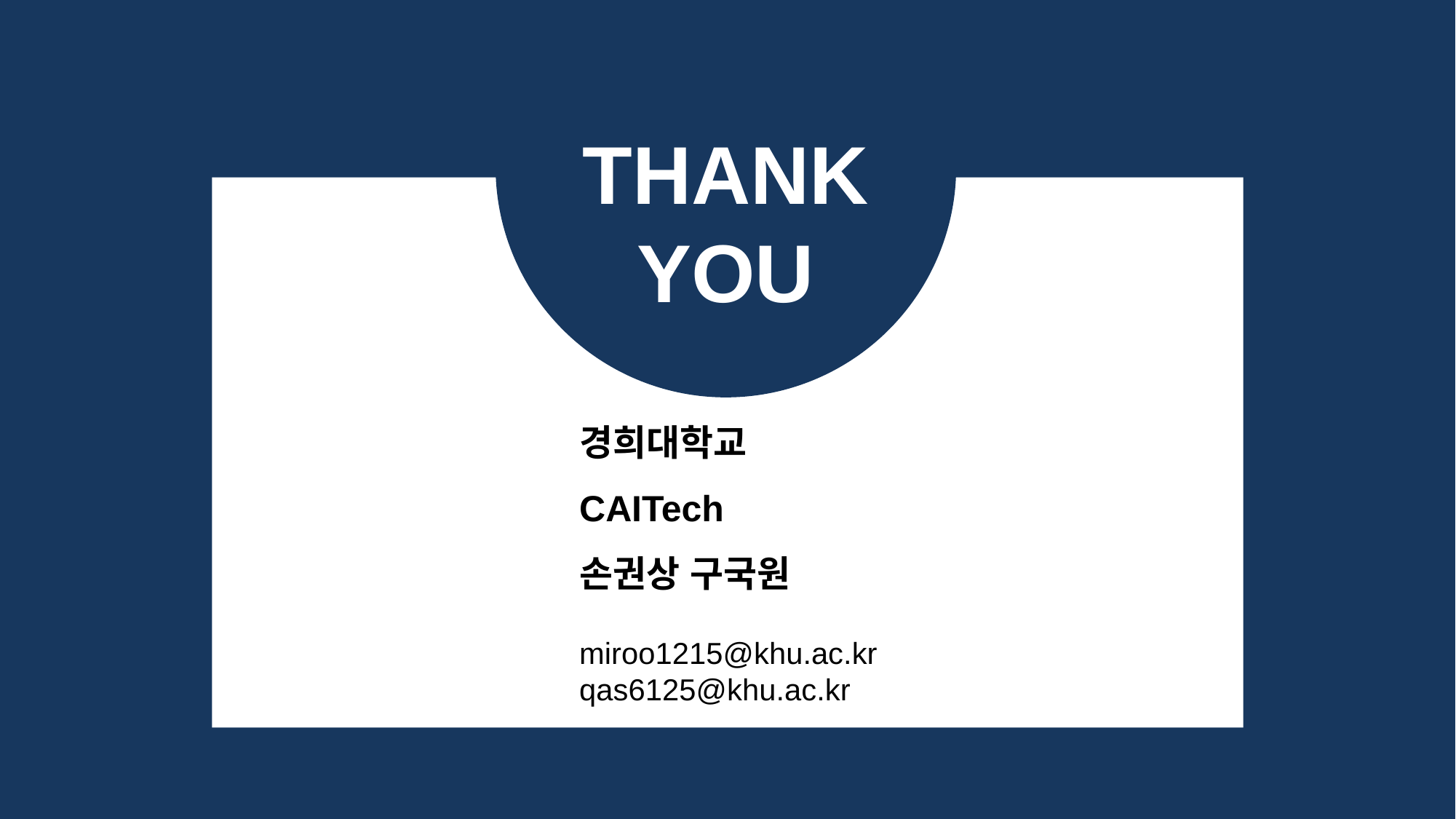

THANK
YOU

경희대학교
CAITech
손권상 구국원
miroo1215@khu.ac.kr qas6125@khu.ac.kr